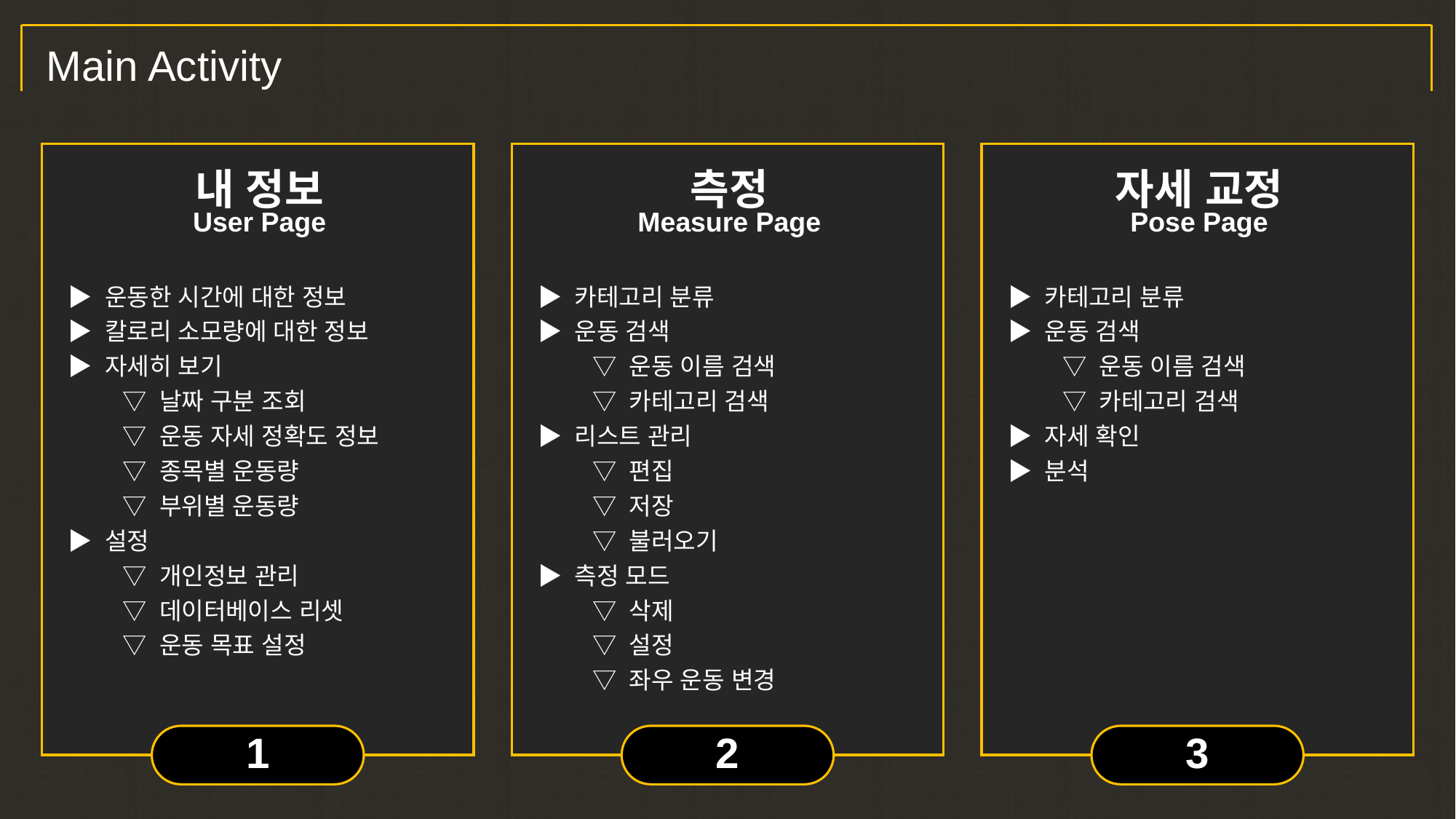

Main Activity

내 정보
User Page

▶ 운동한 시간에 대한 정보
▶ 칼로리 소모량에 대한 정보
▶ 자세히 보기
▽ 날짜 구분 조회
▽ 운동 자세 정확도 정보
▽ 종목별 운동량
▽ 부위별 운동량
▶ 설정
▽ 개인정보 관리
▽ 데이터베이스 리셋
▽ 운동 목표 설정

측정
Measure Page

▶ 카테고리 분류
▶ 운동 검색
▽ 운동 이름 검색
▽ 카테고리 검색
▶ 리스트 관리
▽ 편집
▽ 저장
▽ 불러오기
▶ 측정 모드
▽ 삭제
▽ 설정
▽ 좌우 운동 변경
자세 교정
Pose Page

▶ 카테고리 분류
▶ 운동 검색
▽ 운동 이름 검색
▽ 카테고리 검색
▶ 자세 확인
▶ 분석

1
2
3